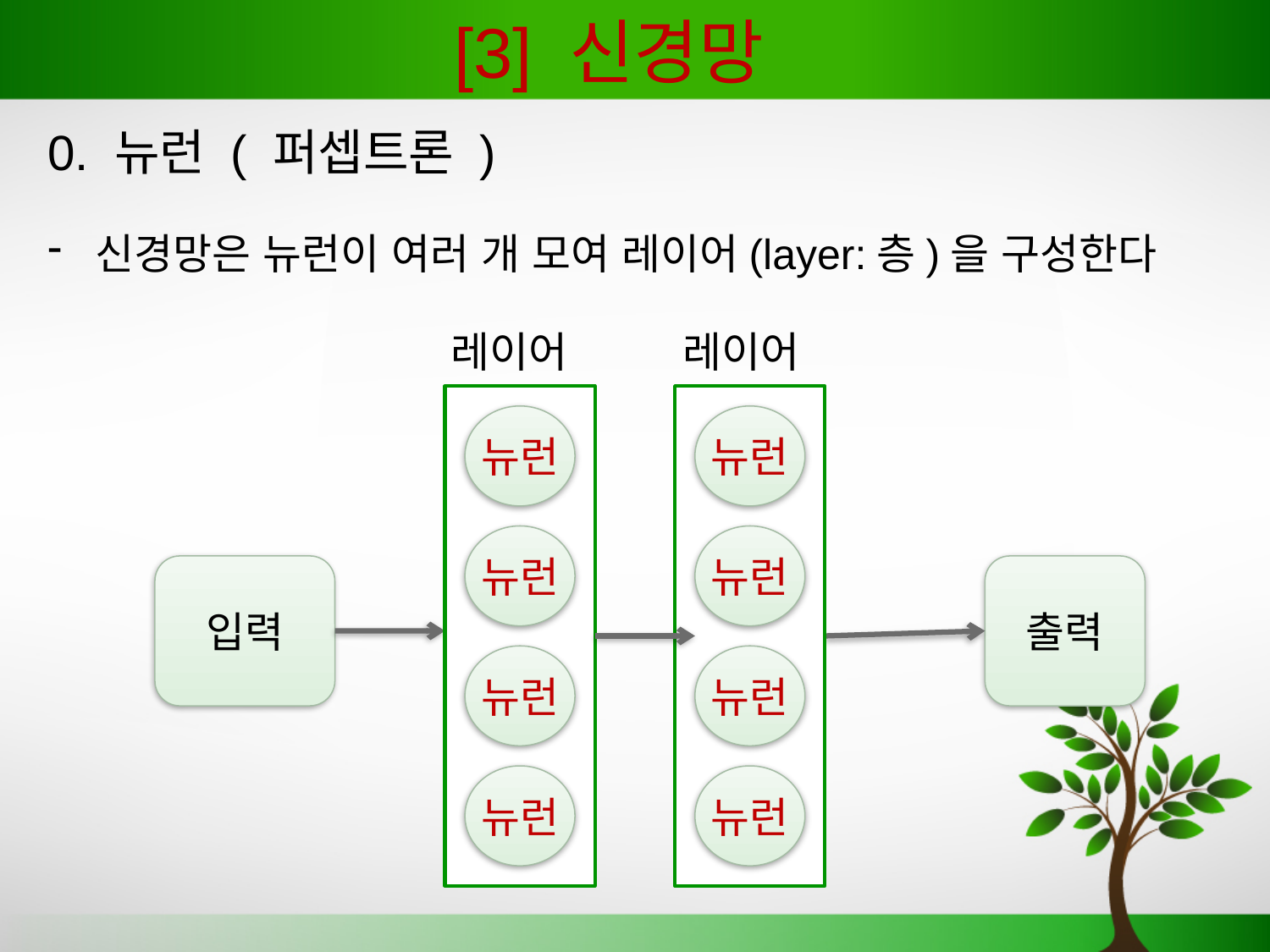

# [3] 신경망
0. 뉴런 ( 퍼셉트론 )

신경망은 뉴런이 여러 개 모여 레이어(layer:층)을 구성한다

			 레이어	레이어

뉴런
뉴런
뉴런
뉴런
입력
출력
뉴런
뉴런
뉴런
뉴런